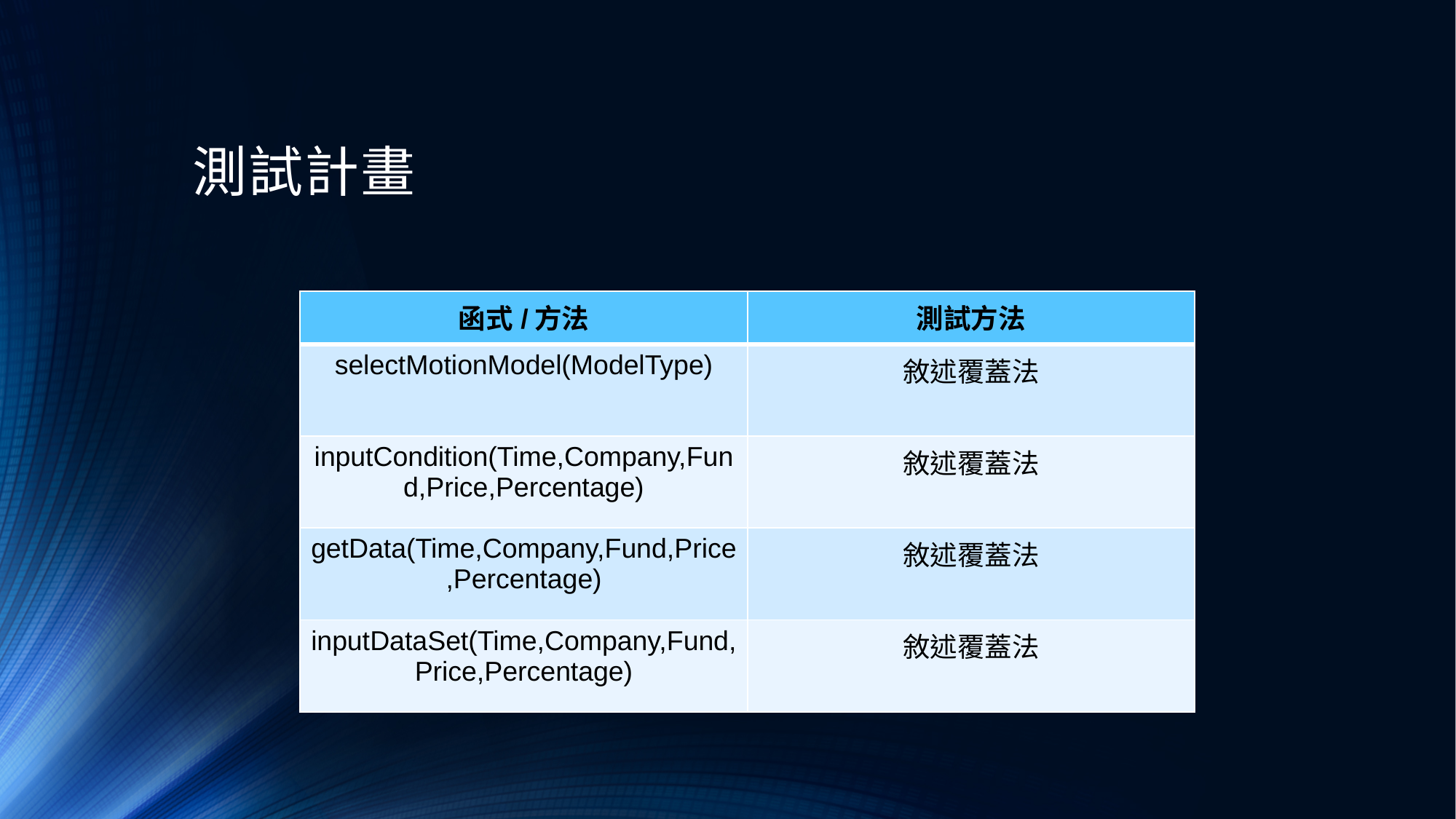

# 測試計畫

| 函式/方法 | 測試方法 |
| --- | --- |
| selectMotionModel(ModelType) | 敘述覆蓋法 |
| inputCondition(Time,Company,Fund,Price,Percentage) | 敘述覆蓋法 |
| getData(Time,Company,Fund,Price,Percentage) | 敘述覆蓋法 |
| inputDataSet(Time,Company,Fund,Price,Percentage) | 敘述覆蓋法 |